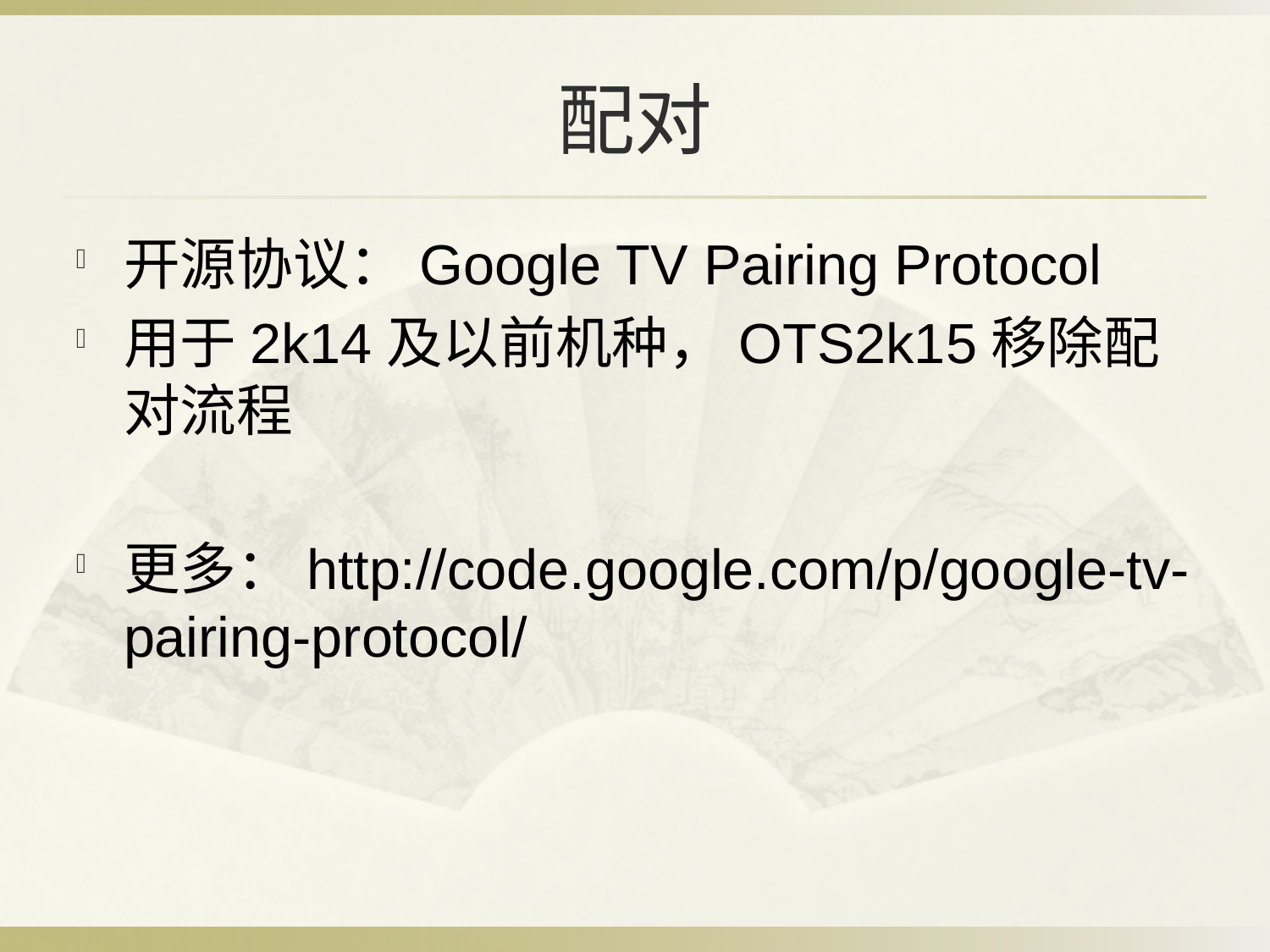

# 配对
开源协议：Google TV Pairing Protocol
用于2k14及以前机种，OTS2k15移除配对流程

更多：http://code.google.com/p/google-tv-pairing-protocol/